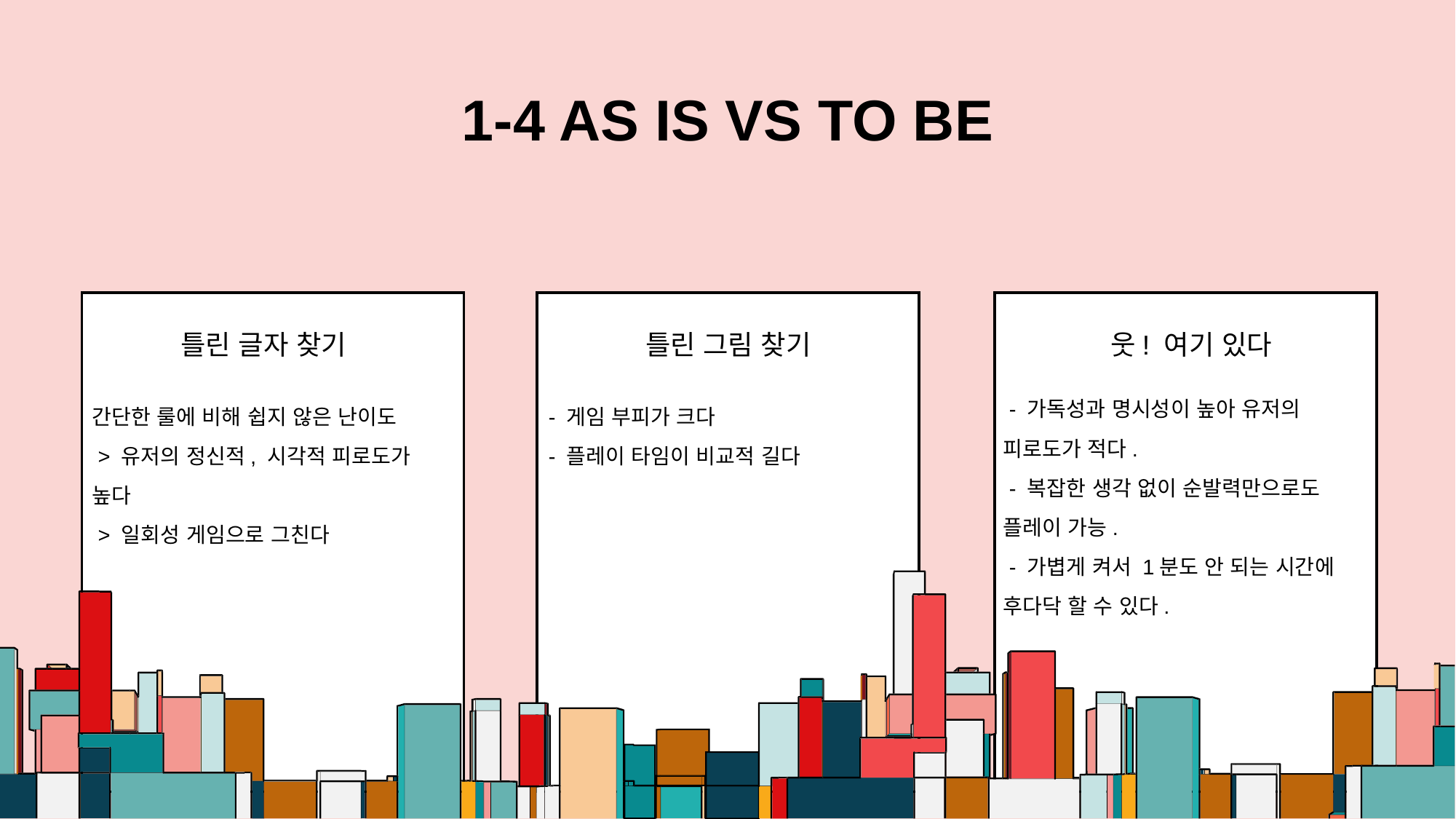

# 1-4 AS IS vs TO BE
틀린 글자 찾기
틀린 그림 찾기
웃! 여기 있다
 - 가독성과 명시성이 높아 유저의 피로도가 적다.
 - 복잡한 생각 없이 순발력만으로도 플레이 가능.
 - 가볍게 켜서 1분도 안 되는 시간에 후다닥 할 수 있다.
간단한 룰에 비해 쉽지 않은 난이도
 > 유저의 정신적, 시각적 피로도가 높다
 > 일회성 게임으로 그친다
- 게임 부피가 크다
- 플레이 타임이 비교적 길다